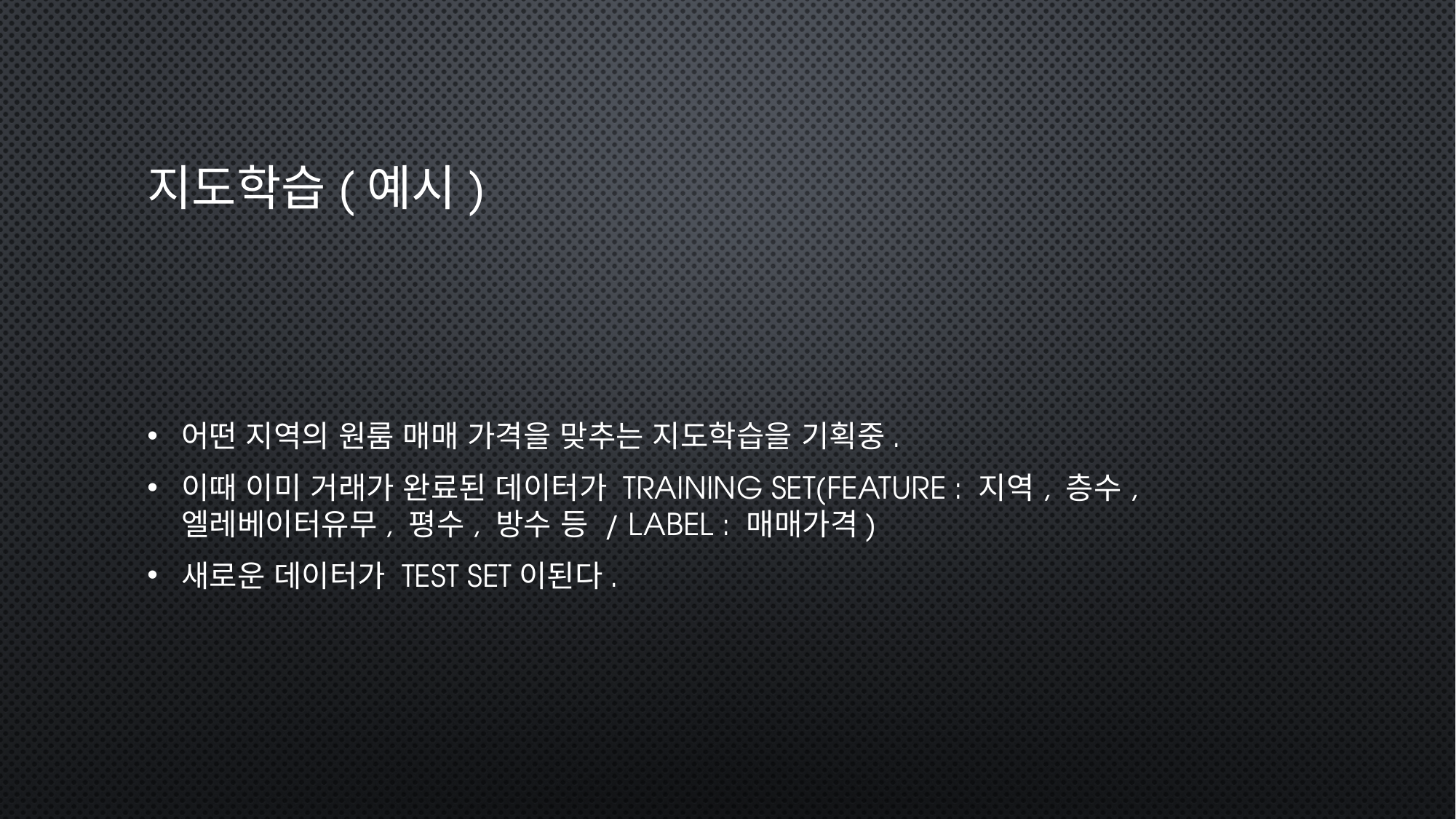

# 지도학습(예시)
어떤 지역의 원룸 매매 가격을 맞추는 지도학습을 기획중.
이때 이미 거래가 완료된 데이터가 Training Set(Feature : 지역, 층수, 엘레베이터유무, 평수, 방수 등 / Label : 매매가격)
새로운 데이터가 Test Set이된다.